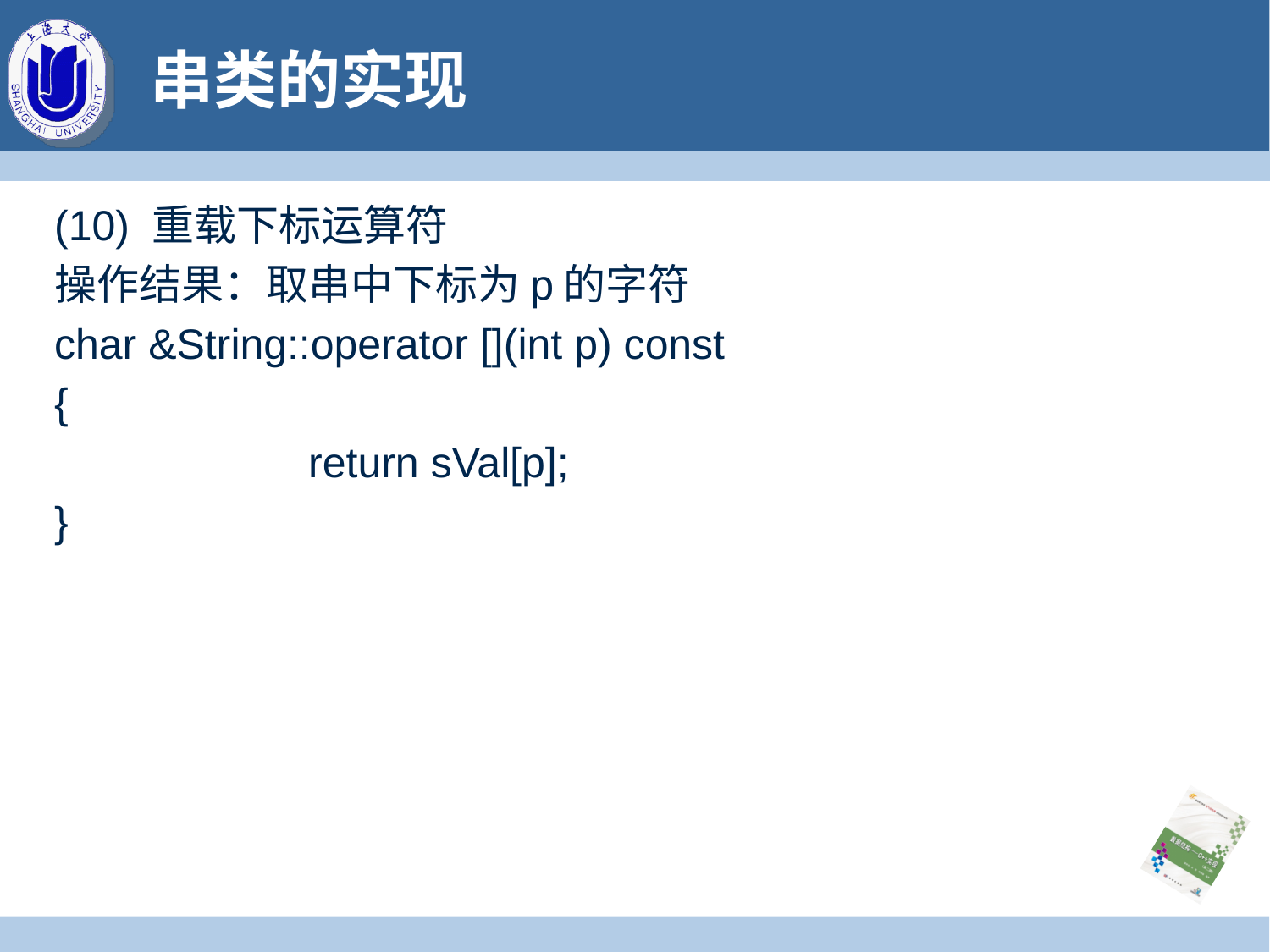

# 串类的实现
(10) 重载下标运算符
操作结果：取串中下标为p的字符
char &String::operator [](int p) const
{
		return sVal[p];
}